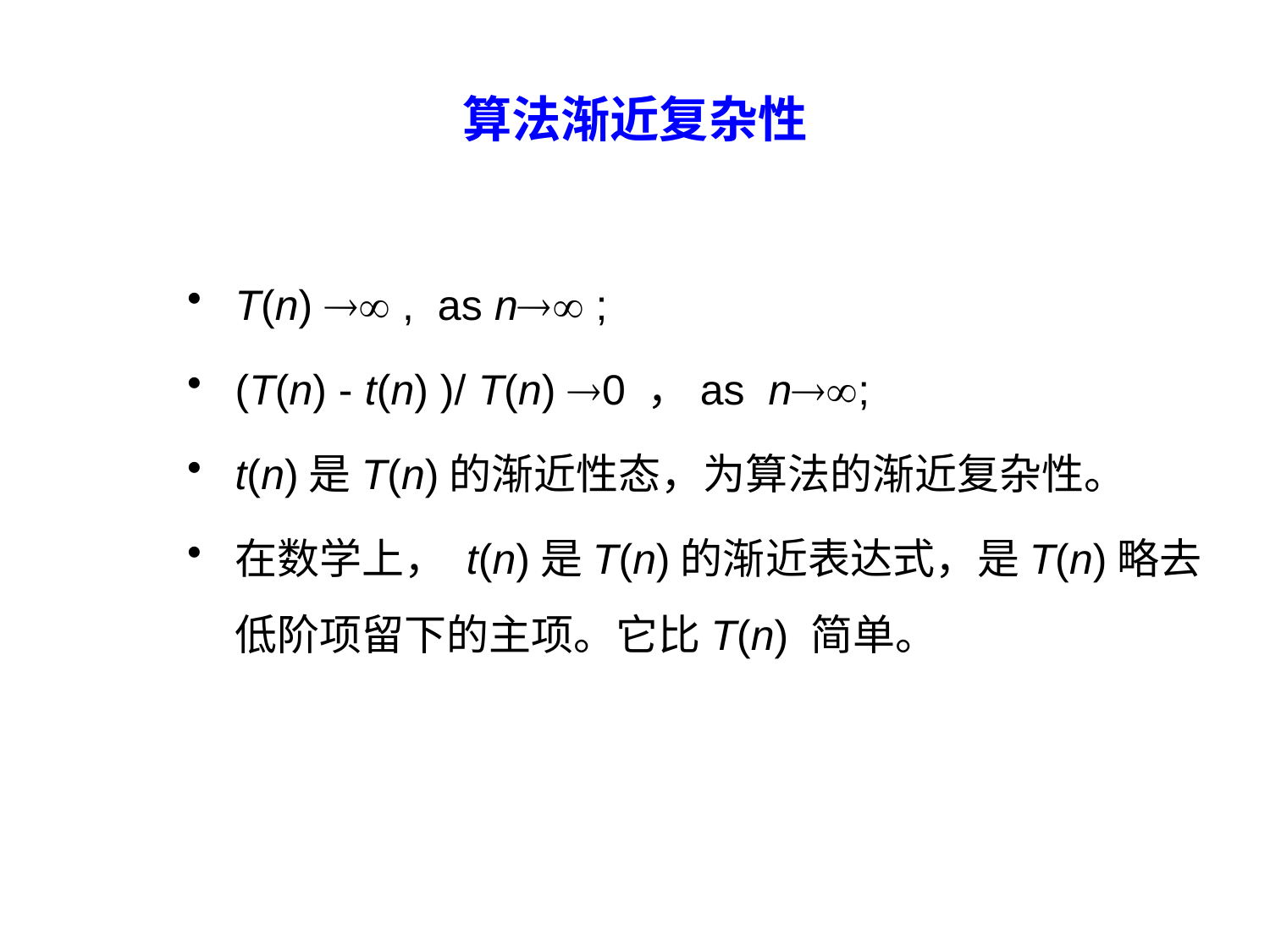

# 算法渐近复杂性
T(n) →∞ ,  as n→∞ ;
(T(n) - t(n) )/ T(n) →0 ，as  n→∞;
t(n)是T(n)的渐近性态，为算法的渐近复杂性。
在数学上， t(n)是T(n)的渐近表达式，是T(n)略去低阶项留下的主项。它比T(n) 简单。